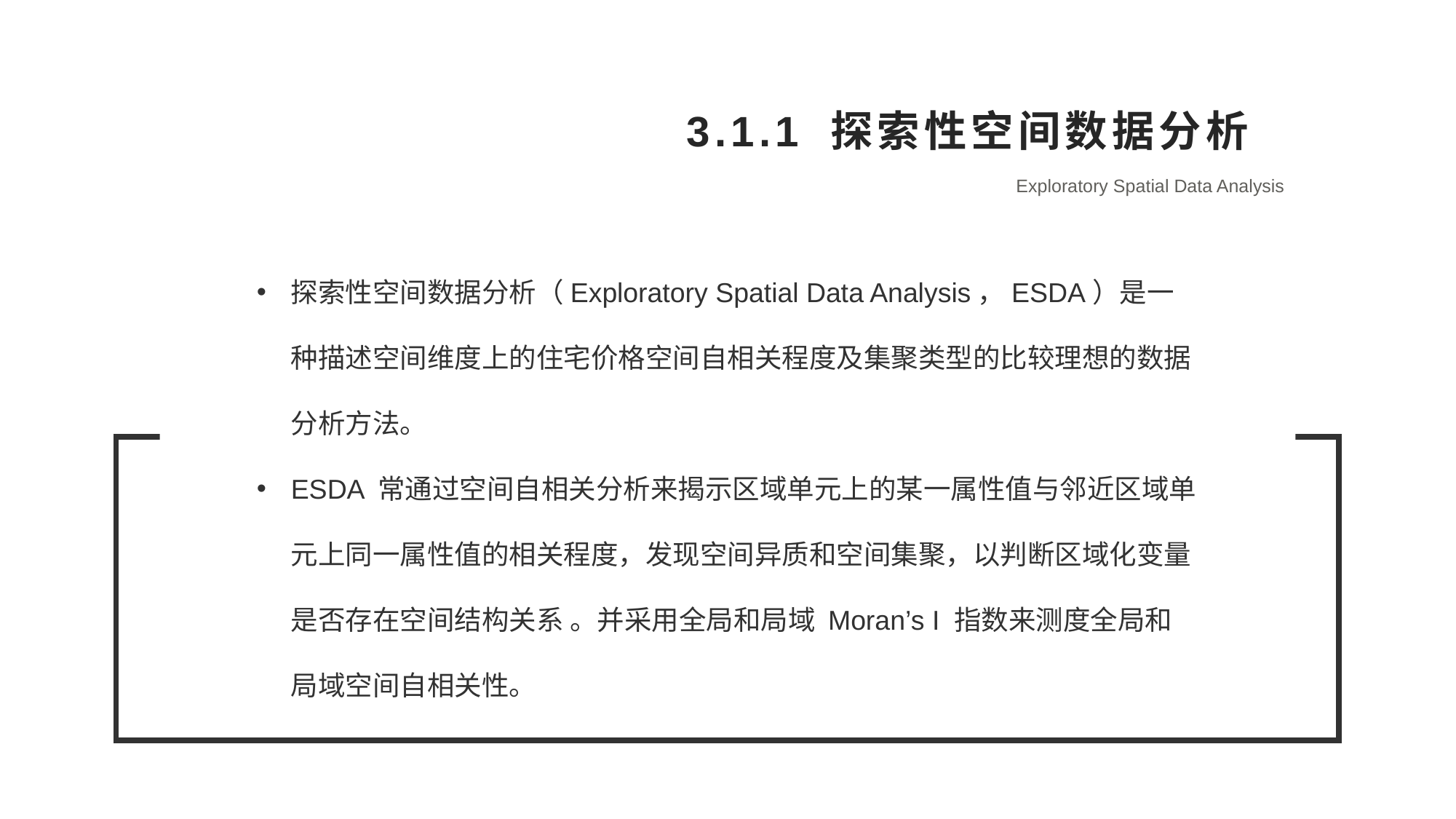

3.1.1 探索性空间数据分析
Exploratory Spatial Data Analysis
探索性空间数据分析（Exploratory Spatial Data Analysis，ESDA）是一种描述空间维度上的住宅价格空间自相关程度及集聚类型的比较理想的数据分析方法。
ESDA 常通过空间自相关分析来揭示区域单元上的某一属性值与邻近区域单元上同一属性值的相关程度，发现空间异质和空间集聚，以判断区域化变量是否存在空间结构关系 。并采用全局和局域 Moran’s I 指数来测度全局和局域空间自相关性。